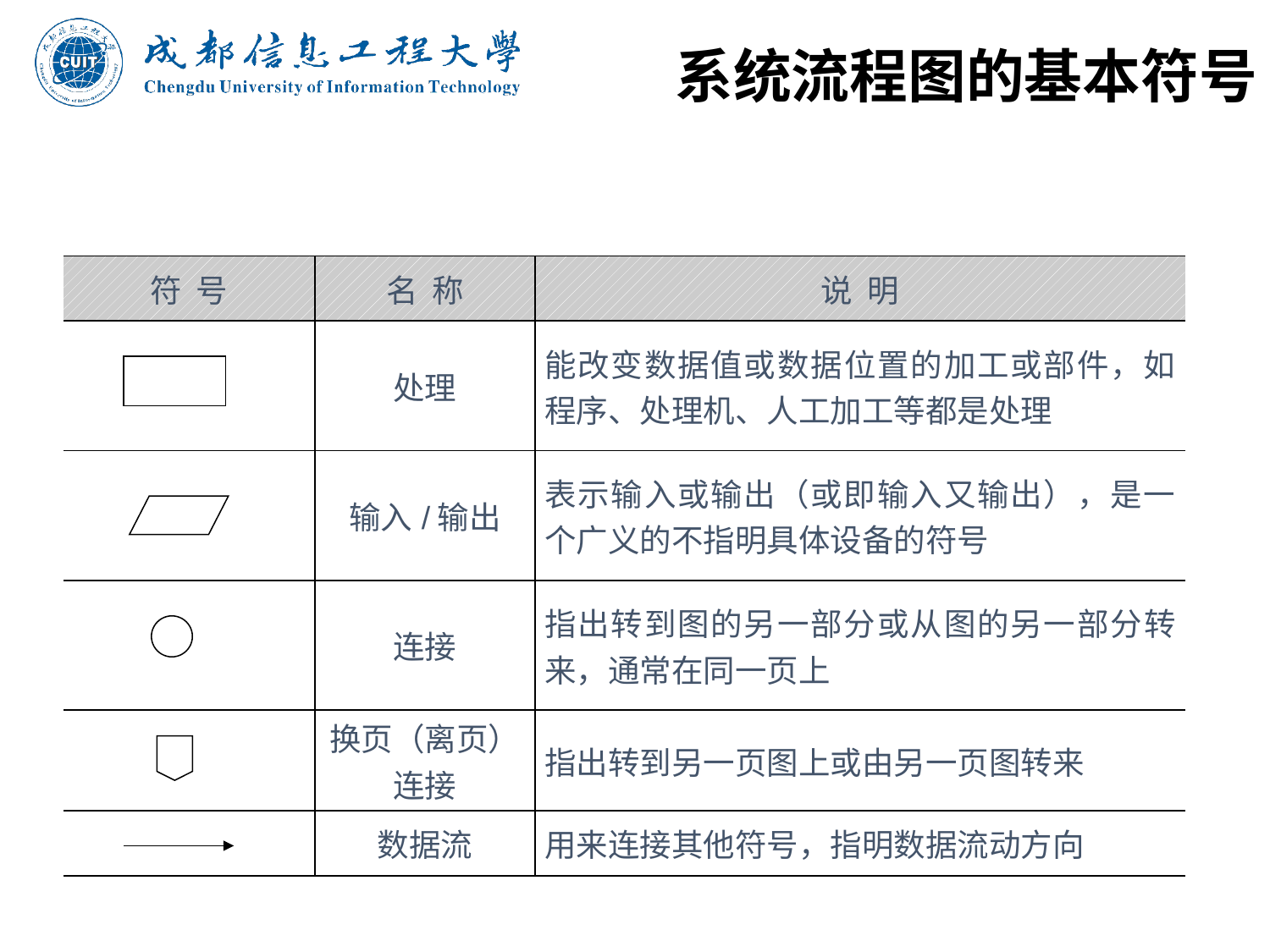

# 系统流程图的基本符号
| 符 号 | 名 称 | 说 明 |
| --- | --- | --- |
|  | 处理 | 能改变数据值或数据位置的加工或部件，如程序、处理机、人工加工等都是处理 |
|  | 输入/输出 | 表示输入或输出（或即输入又输出），是一个广义的不指明具体设备的符号 |
|  | 连接 | 指出转到图的另一部分或从图的另一部分转来，通常在同一页上 |
|  | 换页（离页）连接 | 指出转到另一页图上或由另一页图转来 |
|  | 数据流 | 用来连接其他符号，指明数据流动方向 |